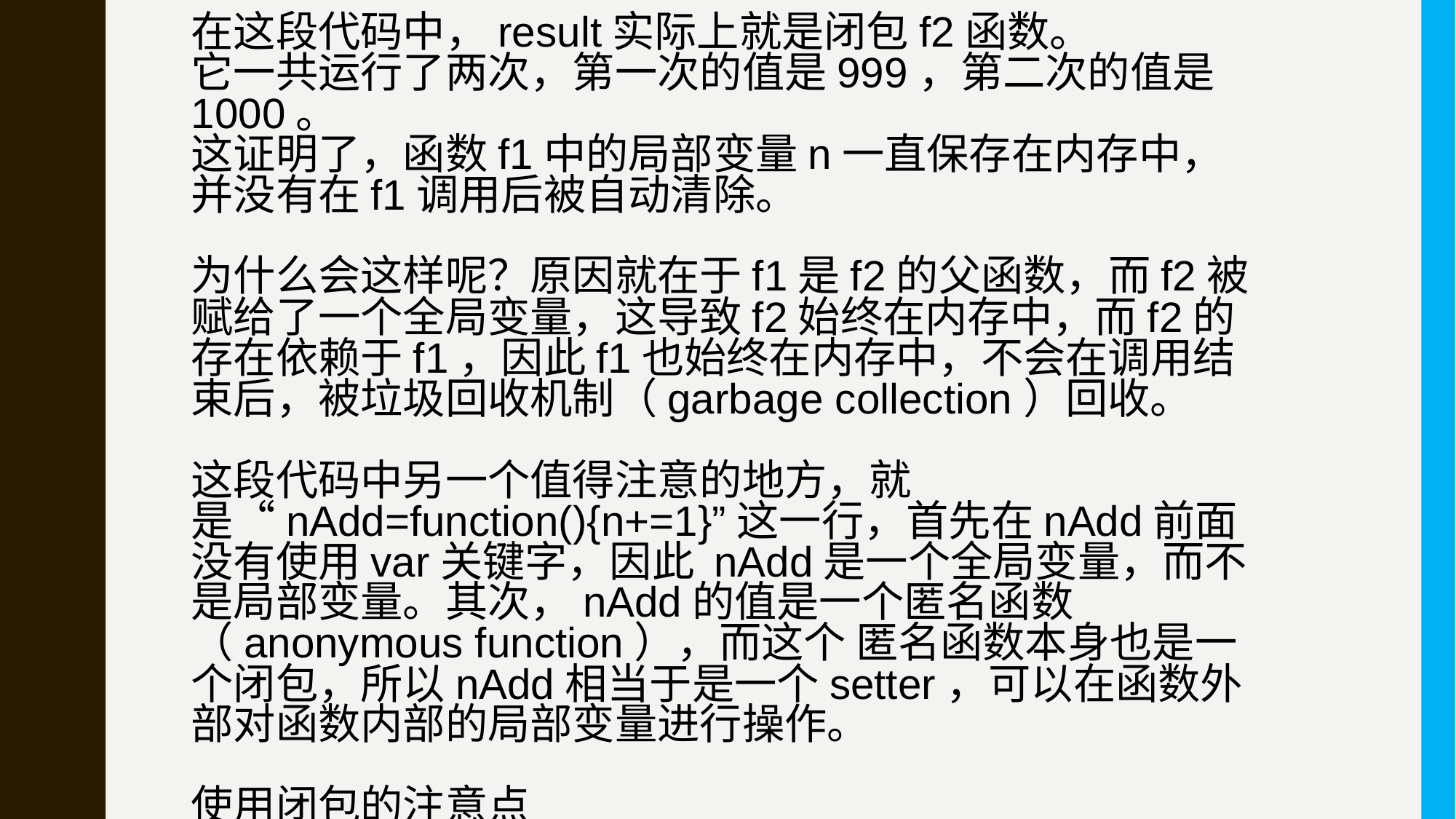

在这段代码中，result实际上就是闭包f2函数。
它一共运行了两次，第一次的值是999，第二次的值是1000。
这证明了，函数f1中的局部变量n一直保存在内存中，并没有在f1调用后被自动清除。

为什么会这样呢？原因就在于f1是f2的父函数，而f2被赋给了一个全局变量，这导致f2始终在内存中，而f2的存在依赖于f1，因此f1也始终在内存中，不会在调用结束后，被垃圾回收机制（garbage collection）回收。

这段代码中另一个值得注意的地方，就是“nAdd=function(){n+=1}”这一行，首先在nAdd前面没有使用var关键字，因此 nAdd是一个全局变量，而不是局部变量。其次，nAdd的值是一个匿名函数（anonymous function），而这个 匿名函数本身也是一个闭包，所以nAdd相当于是一个setter，可以在函数外部对函数内部的局部变量进行操作。

使用闭包的注意点
1）由于闭包会使得函数中的变量都被保存在内存中，内存消耗很大，所以不能滥用闭包，否则会造成网页的性能问题，在IE中可能导致内存泄露。解决方法是，在退出函数之前，将不使用的局部变量全部删除。

2）闭包会在父函数外部，改变父函数内部变量的值。所以，如果你把父函数当作对象（object）使用，把闭包当作它的公用方法（Public Method），把内部变量当作它的私有属性（private value），这时一定要小心，不要随便改变父函数内部变量的值。